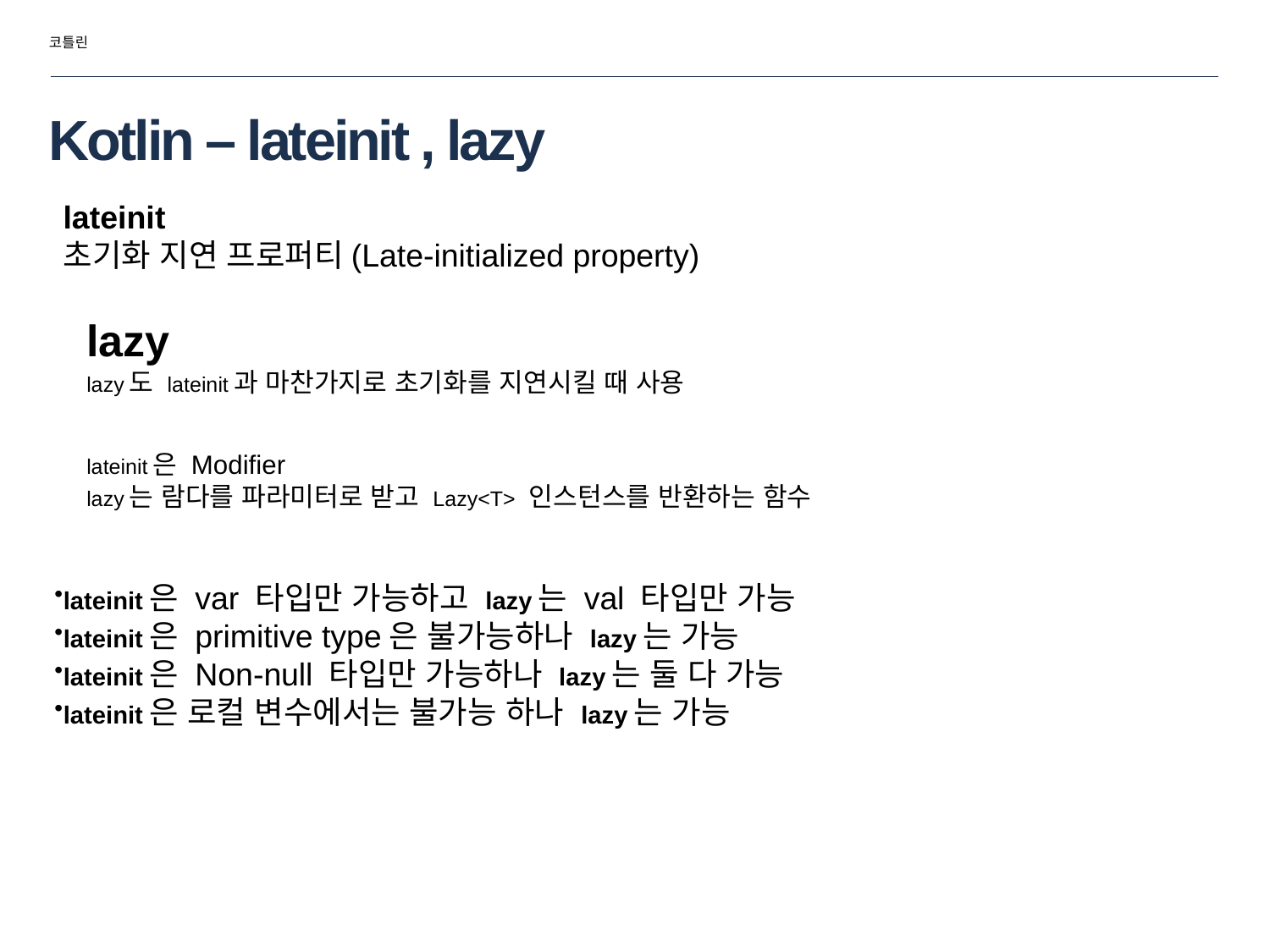

코틀린
# Kotlin – lateinit , lazy
lateinit
초기화 지연 프로퍼티(Late-initialized property)

lazy
lazy도 lateinit과 마찬가지로 초기화를 지연시킬 때 사용

lateinit은 Modifier
lazy는 람다를 파라미터로 받고 Lazy<T> 인스턴스를 반환하는 함수
lateinit은 var 타입만 가능하고 lazy는 val 타입만 가능
lateinit은 primitive type은 불가능하나 lazy는 가능
lateinit은 Non-null 타입만 가능하나 lazy는 둘 다 가능
lateinit은 로컬 변수에서는 불가능 하나 lazy는 가능